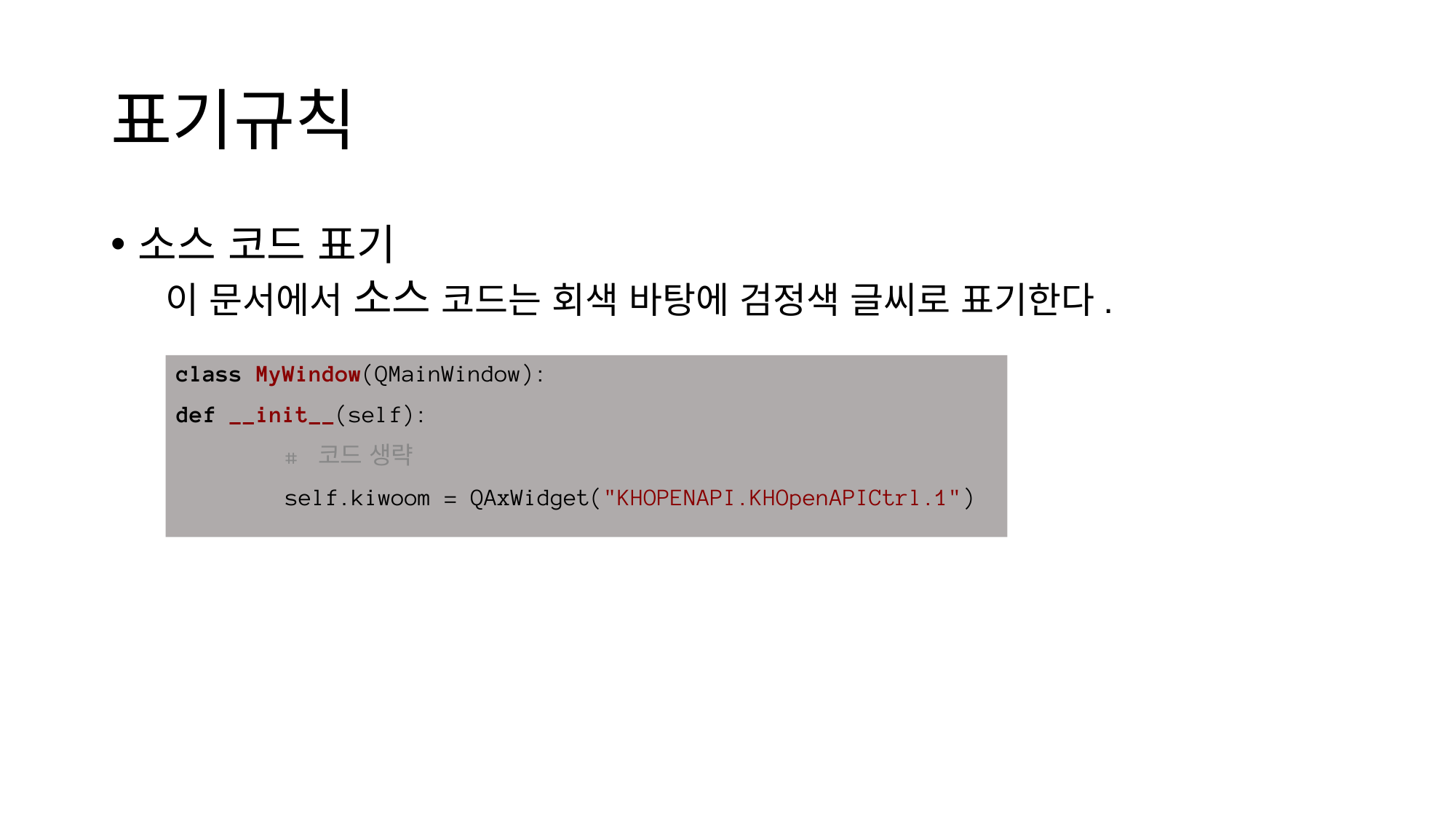

# 표기규칙
소스 코드 표기
이 문서에서 소스 코드는 회색 바탕에 검정색 글씨로 표기한다.
class MyWindow(QMainWindow):
def __init__(self):
	# 코드 생략
	self.kiwoom = QAxWidget("KHOPENAPI.KHOpenAPICtrl.1")